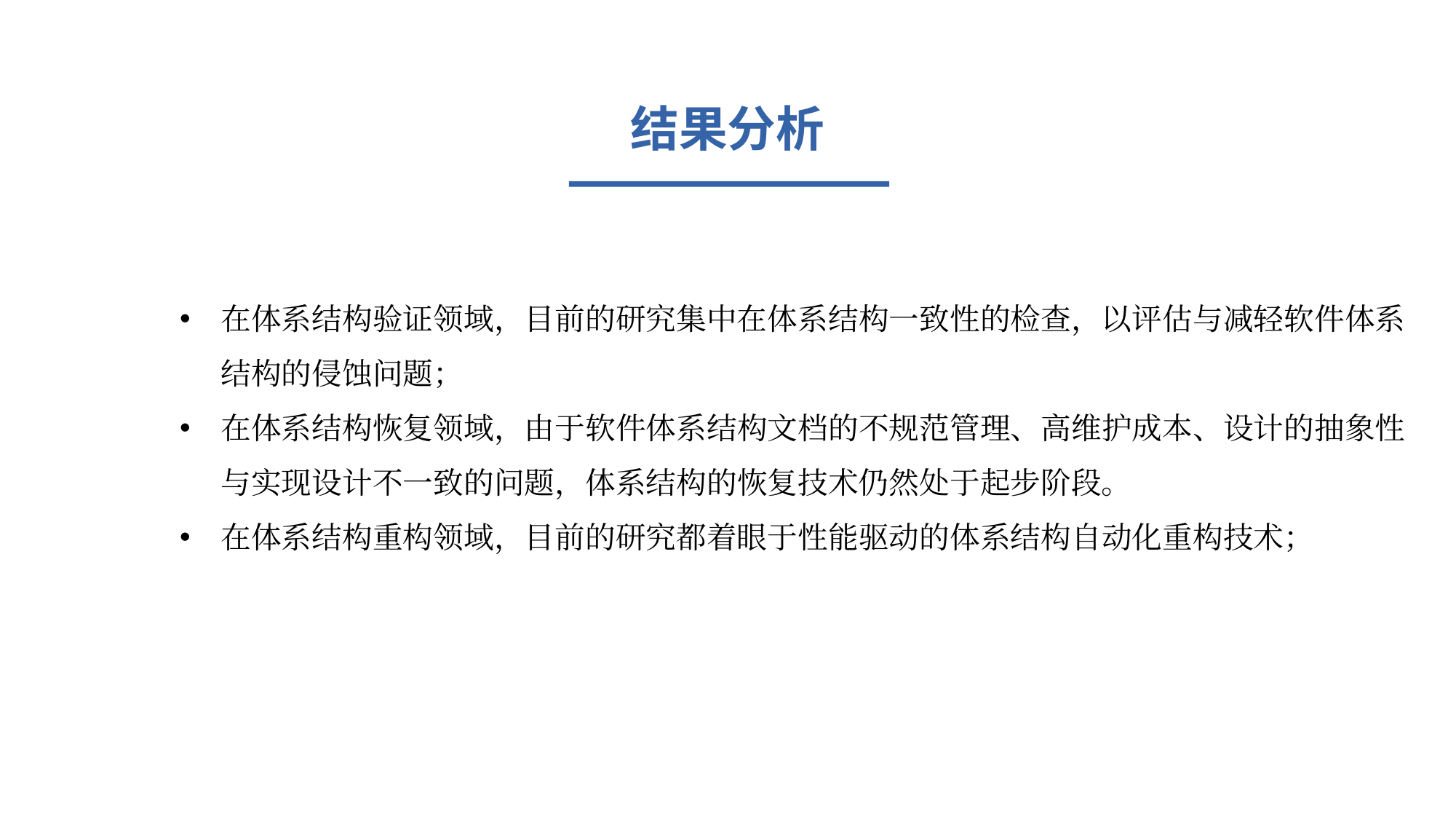

结果分析

在体系结构验证领域，目前的研究集中在体系结构一致性的检查，以评估与减轻软件体系结构的侵蚀问题；
在体系结构恢复领域，由于软件体系结构文档的不规范管理、高维护成本、设计的抽象性与实现设计不一致的问题，体系结构的恢复技术仍然处于起步阶段。
在体系结构重构领域，目前的研究都着眼于性能驱动的体系结构自动化重构技术；